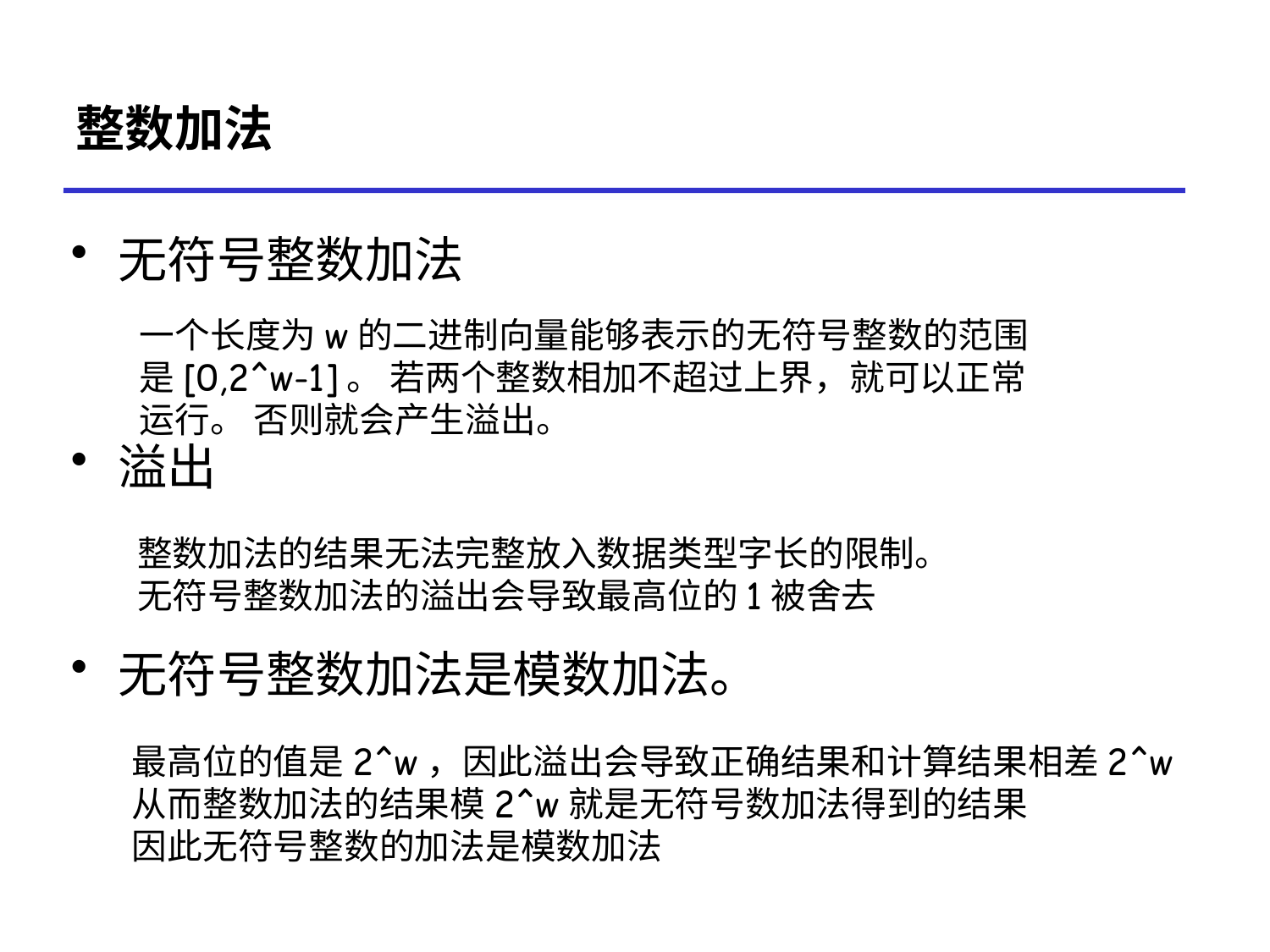

# 整数加法
无符号整数加法

溢出

无符号整数加法是模数加法。

一个长度为w的二进制向量能够表示的无符号整数的范围是[0,2^w-1]。 若两个整数相加不超过上界，就可以正常运行。 否则就会产生溢出。
整数加法的结果无法完整放入数据类型字长的限制。
无符号整数加法的溢出会导致最高位的1被舍去
最高位的值是2^w，因此溢出会导致正确结果和计算结果相差2^w
从而整数加法的结果模2^w就是无符号数加法得到的结果
因此无符号整数的加法是模数加法